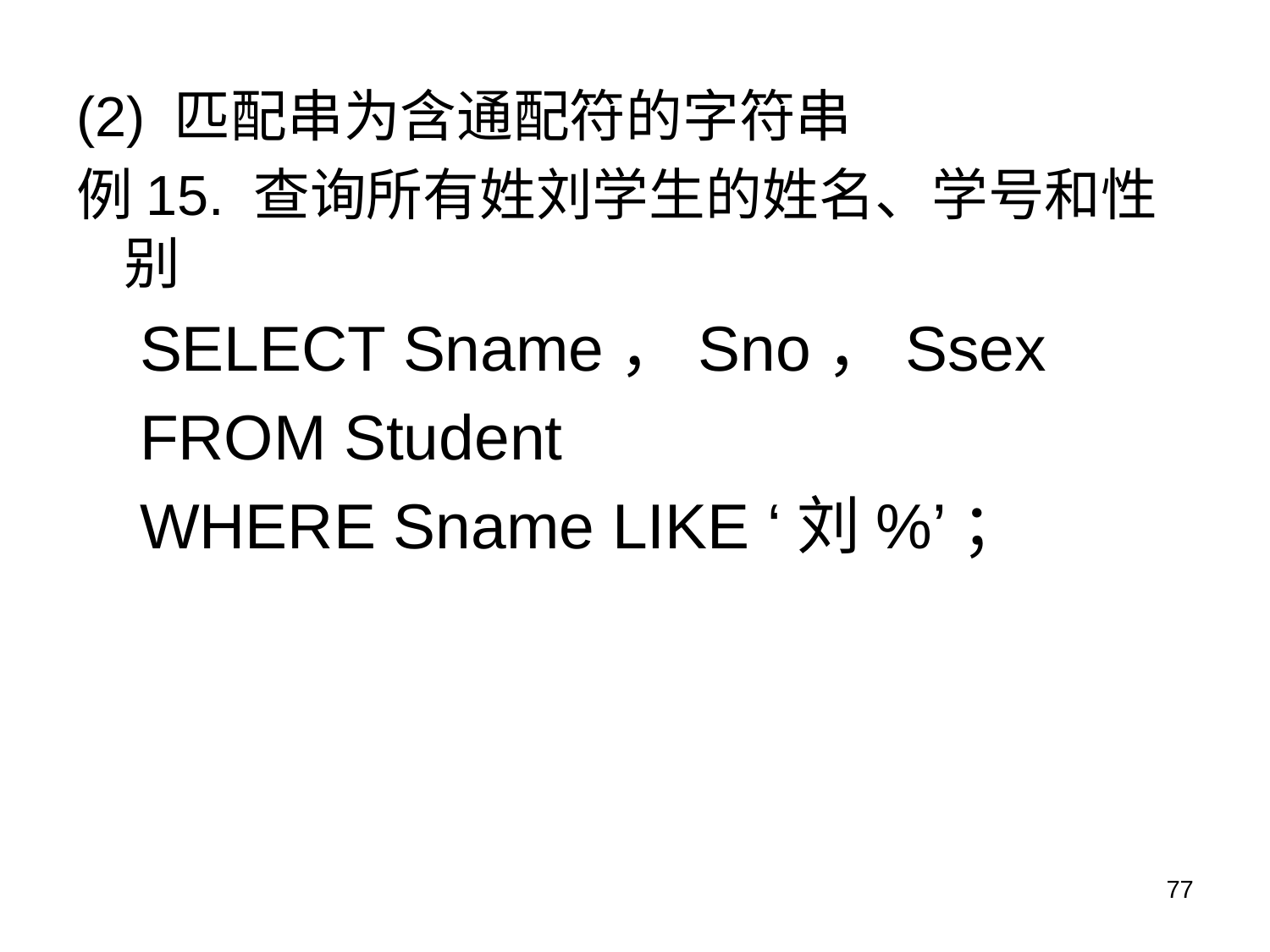

(2) 匹配串为含通配符的字符串
例15. 查询所有姓刘学生的姓名、学号和性别
SELECT Sname，Sno，Ssex
FROM Student
WHERE Sname LIKE ‘刘%’；

77